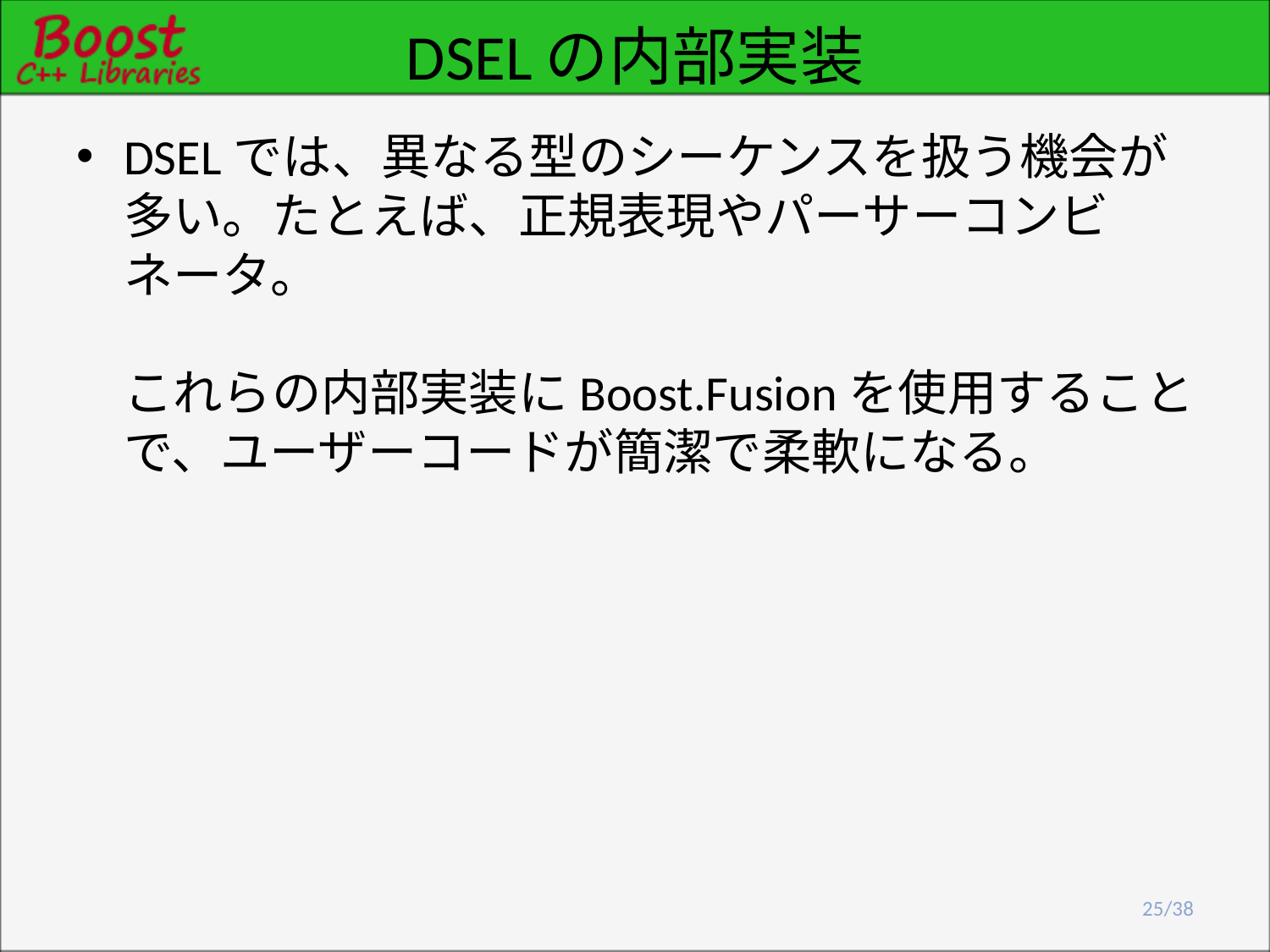

# DSELの内部実装
DSELでは、異なる型のシーケンスを扱う機会が多い。たとえば、正規表現やパーサーコンビネータ。
これらの内部実装にBoost.Fusionを使用することで、ユーザーコードが簡潔で柔軟になる。
25/38